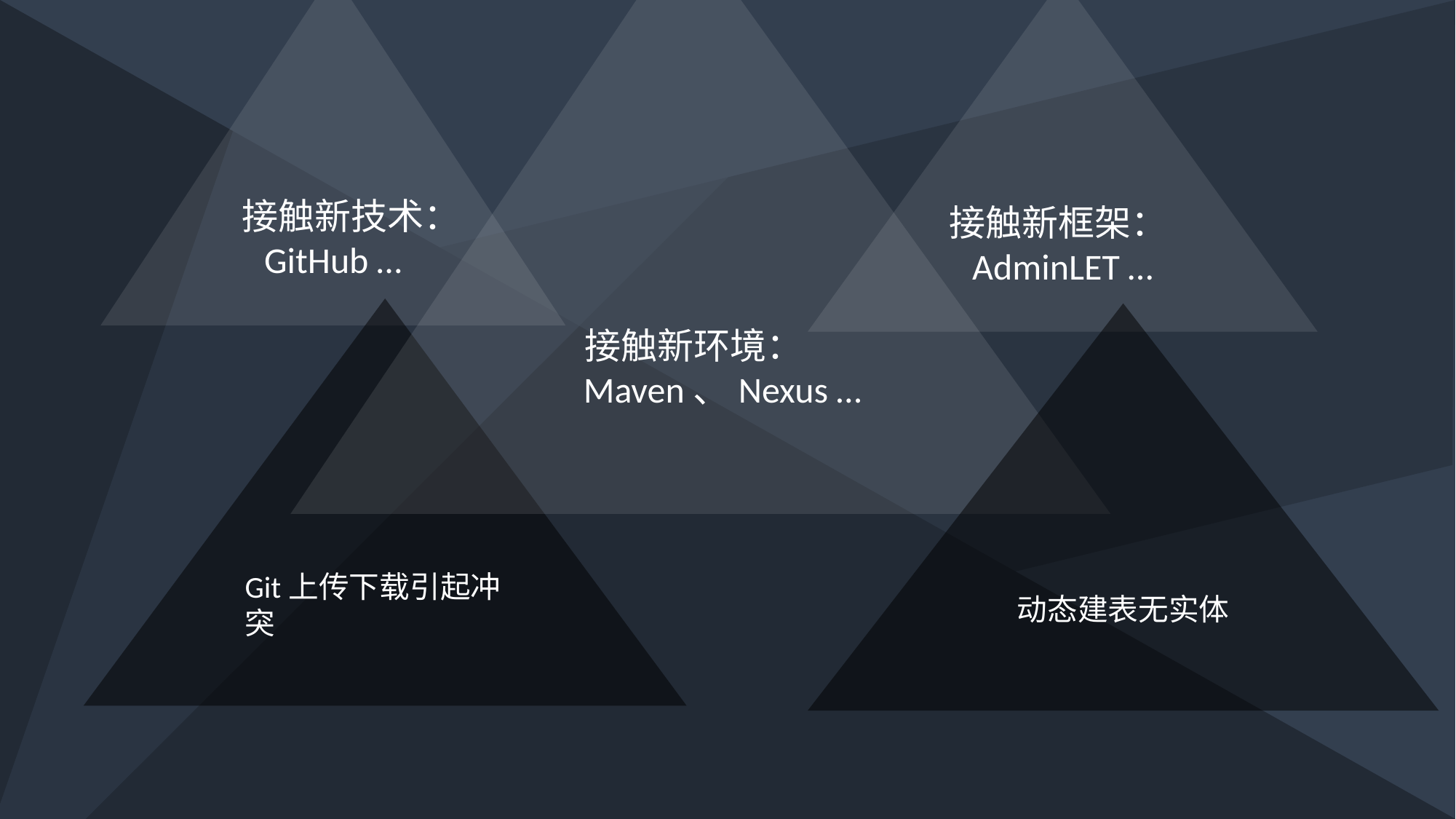

接触新环境：
       Maven、Nexus …
接触新技术：GitHub …
接触新框架：AdminLET …
Git上传下载引起冲突
动态建表无实体